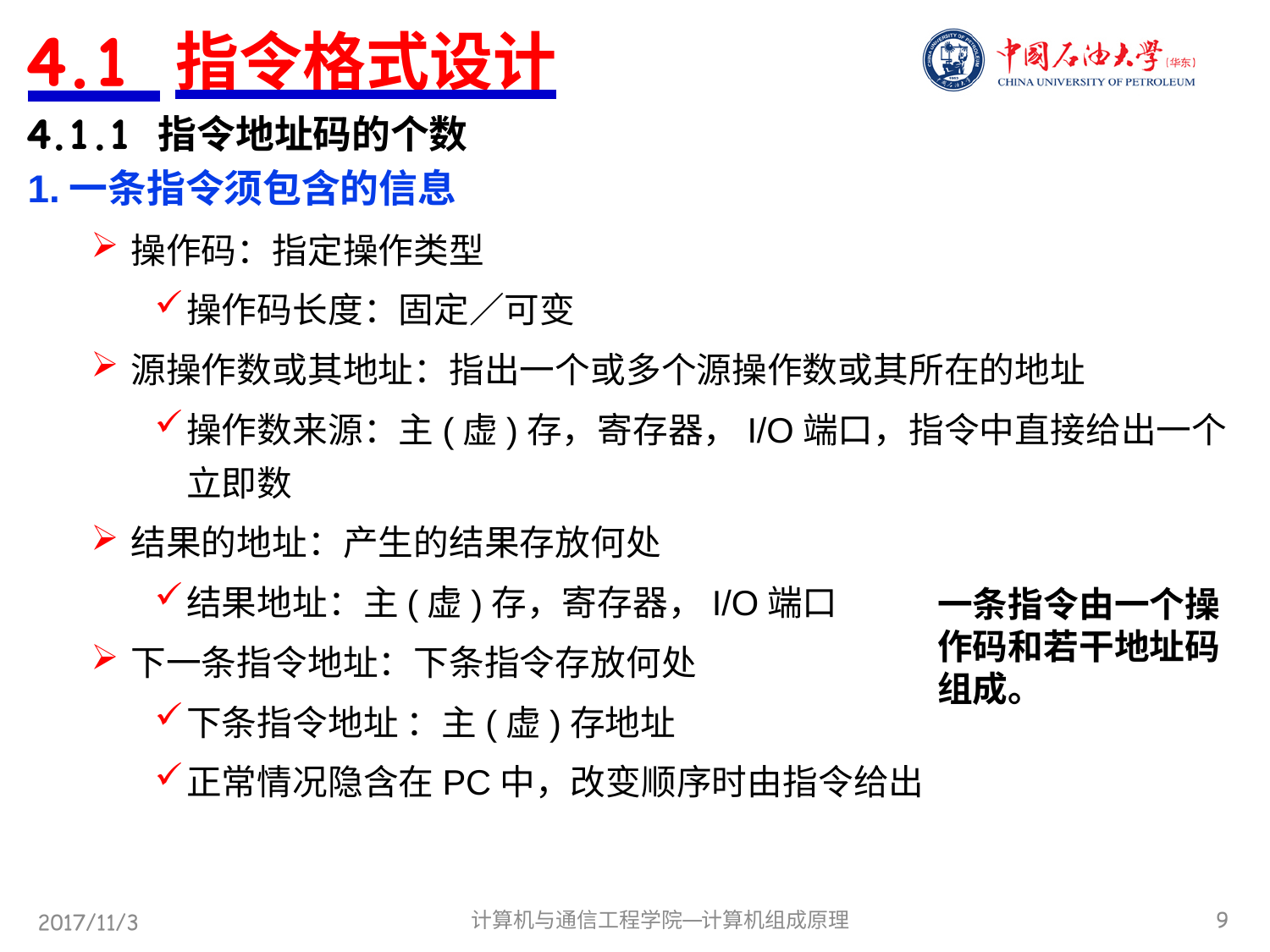

# 4.1 指令格式设计
4.1.1 指令地址码的个数
1.一条指令须包含的信息
操作码：指定操作类型
操作码长度：固定／可变
源操作数或其地址：指出一个或多个源操作数或其所在的地址
操作数来源：主(虚)存，寄存器，I/O端口，指令中直接给出一个立即数
结果的地址：产生的结果存放何处
结果地址：主(虚)存，寄存器，I/O端口
下一条指令地址：下条指令存放何处
下条指令地址 ：主(虚)存地址
正常情况隐含在PC中，改变顺序时由指令给出

一条指令由一个操作码和若干地址码组成。
计算机与通信工程学院—计算机组成原理
9
2017/11/3